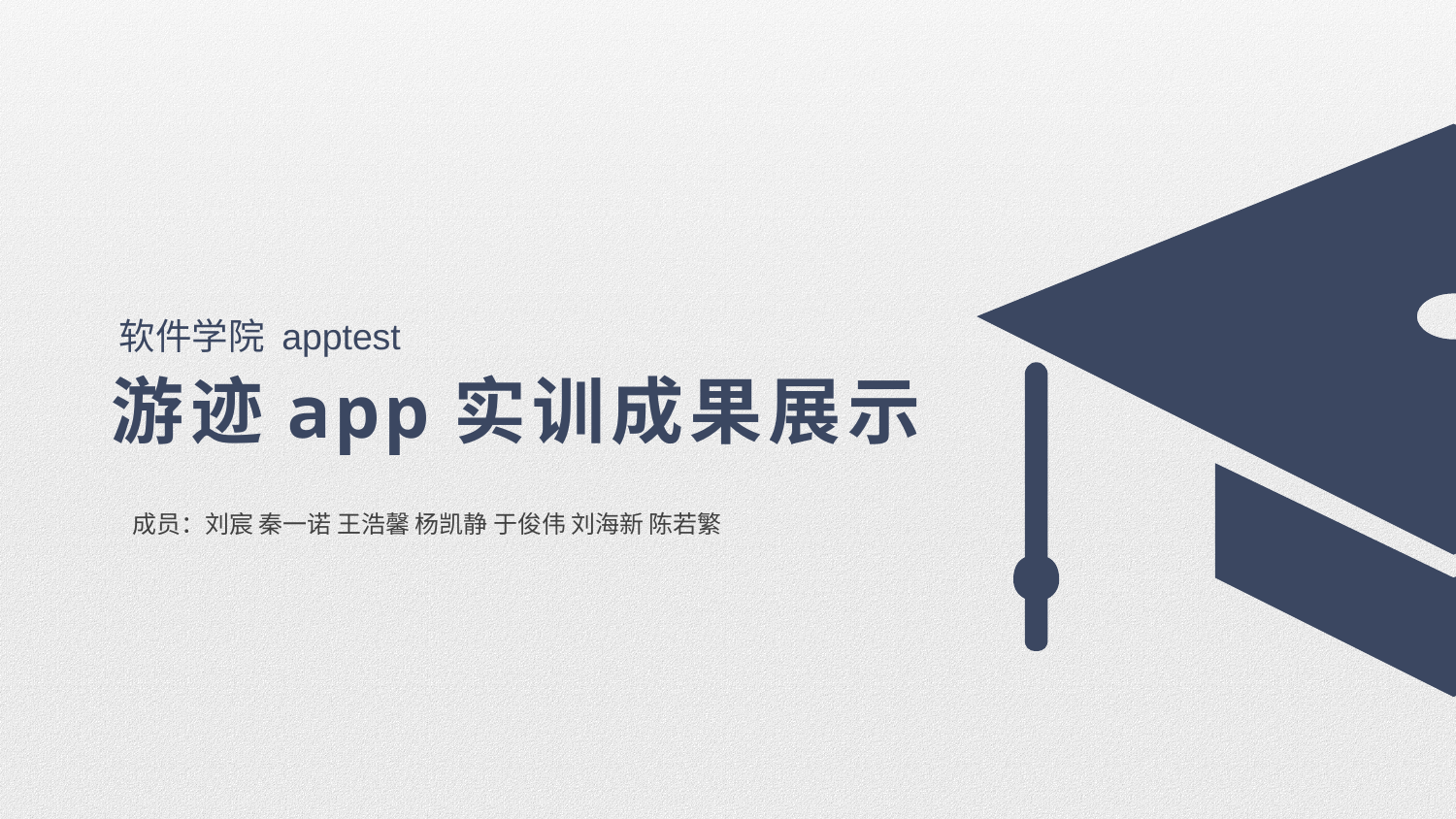

软件学院 apptest
游迹app实训成果展示
成员：刘宸 秦一诺 王浩馨 杨凯静 于俊伟 刘海新 陈若繁